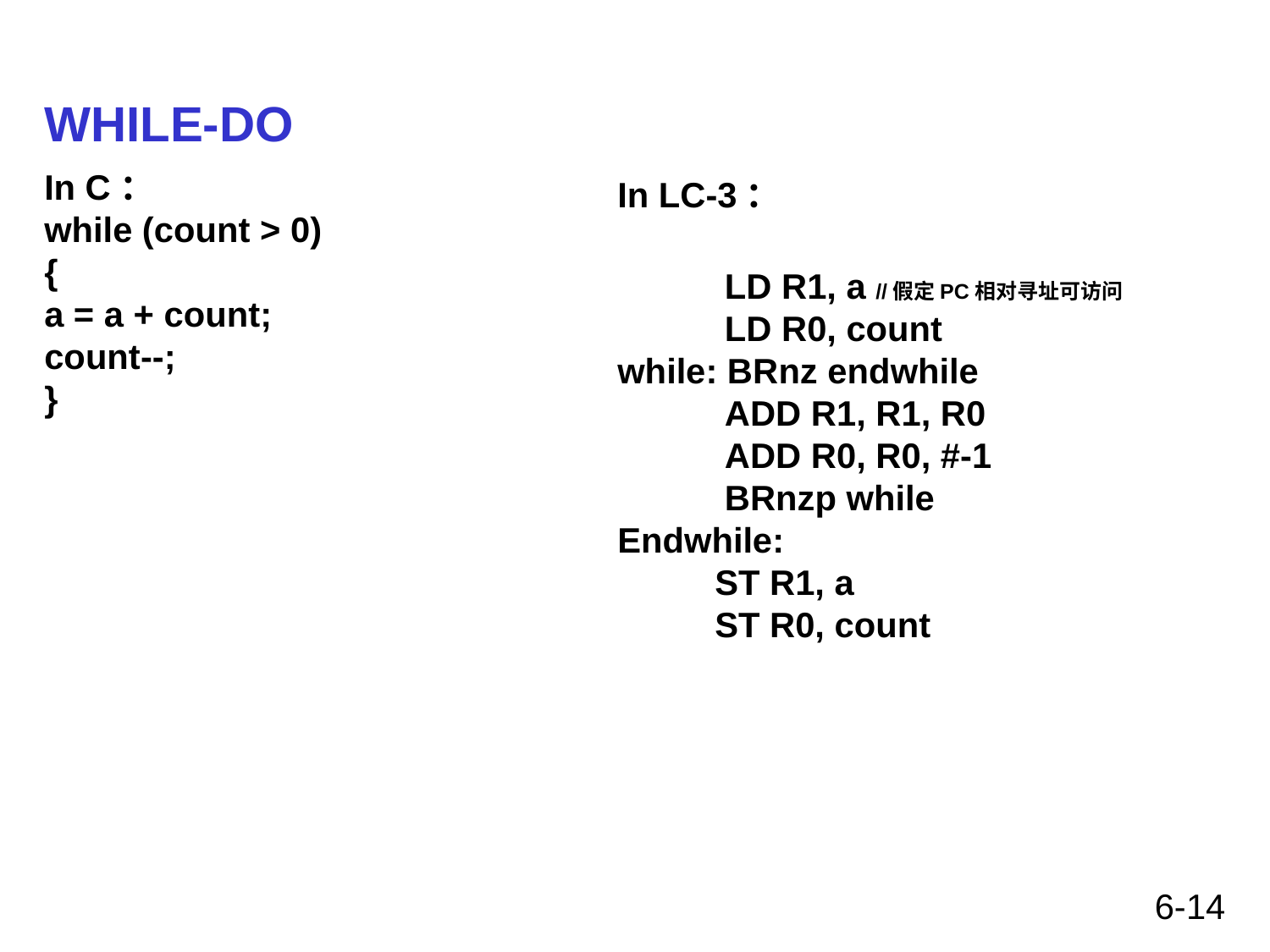

# WHILE-DO
In C：
while (count > 0)
{
a = a + count;
count--;
}
In LC-3：

           LD R1, a //假定PC相对寻址可访问
           LD R0, count
while: BRnz endwhile
           ADD R1, R1, R0
           ADD R0, R0, #-1
           BRnzp while
Endwhile:
          ST R1, a
          ST R0, count
6-14